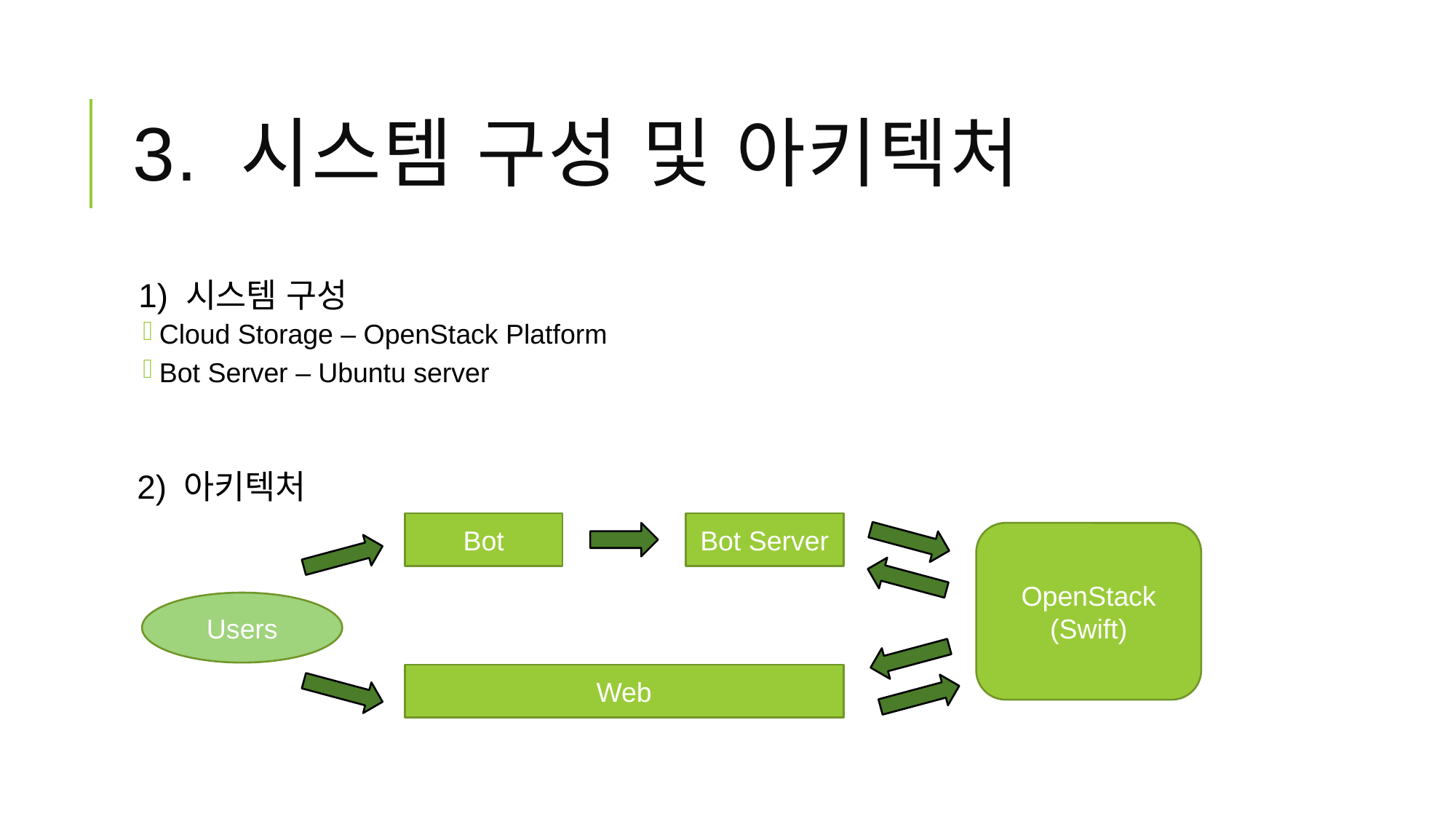

# 3. 시스템 구성 및 아키텍처
1) 시스템 구성
Cloud Storage – OpenStack Platform
Bot Server – Ubuntu server

 2) 아키텍처

Bot
Bot Server

OpenStack
(Swift)

Users

Web